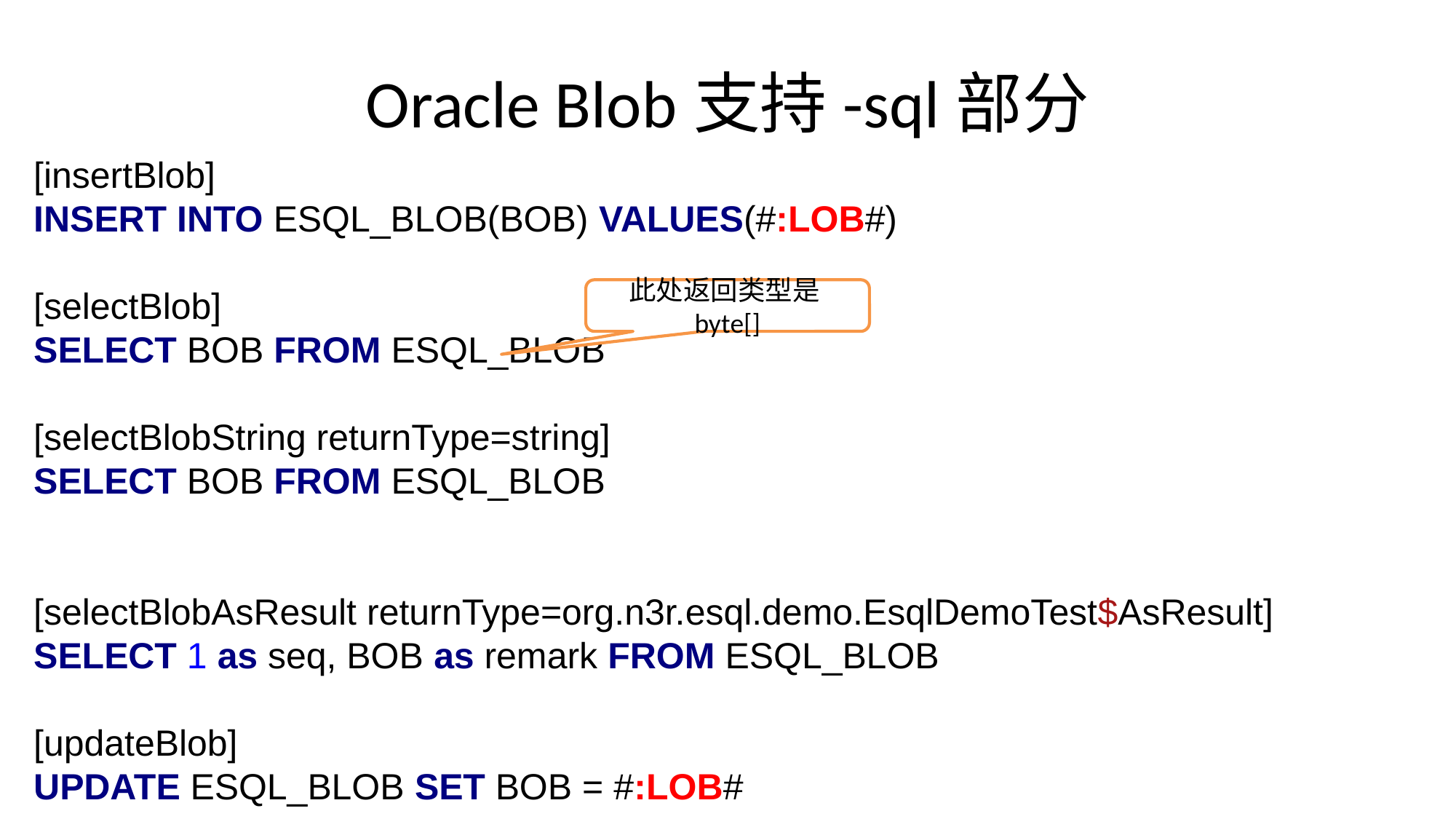

# Oracle Blob支持-sql部分
[insertBlob]
INSERT INTO ESQL_BLOB(BOB) VALUES(#:LOB#)
[selectBlob]
SELECT BOB FROM ESQL_BLOB
[selectBlobString returnType=string]
SELECT BOB FROM ESQL_BLOB
[selectBlobAsResult returnType=org.n3r.esql.demo.EsqlDemoTest$AsResult]
SELECT 1 as seq, BOB as remark FROM ESQL_BLOB
[updateBlob]
UPDATE ESQL_BLOB SET BOB = #:LOB#
此处返回类型是byte[]